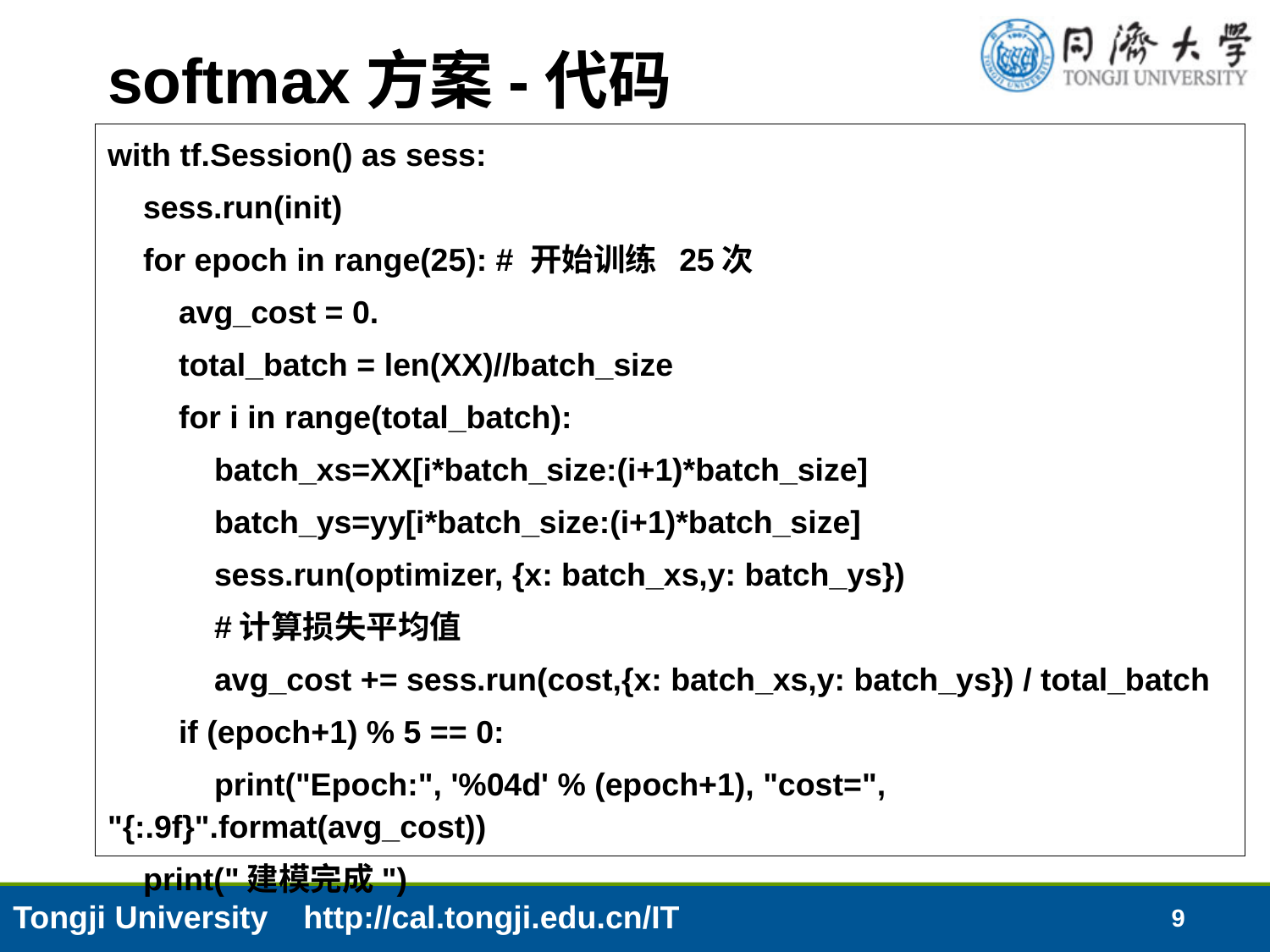

# softmax方案-代码
with tf.Session() as sess:
    sess.run(init)
    for epoch in range(25): # 开始训练  25次
        avg_cost = 0.
        total_batch = len(XX)//batch_size
        for i in range(total_batch):
            batch_xs=XX[i*batch_size:(i+1)*batch_size]
            batch_ys=yy[i*batch_size:(i+1)*batch_size]
            sess.run(optimizer, {x: batch_xs,y: batch_ys})
            #计算损失平均值
            avg_cost += sess.run(cost,{x: batch_xs,y: batch_ys}) / total_batch
        if (epoch+1) % 5 == 0:
            print("Epoch:", '%04d' % (epoch+1), "cost=", "{:.9f}".format(avg_cost))
    print("建模完成")